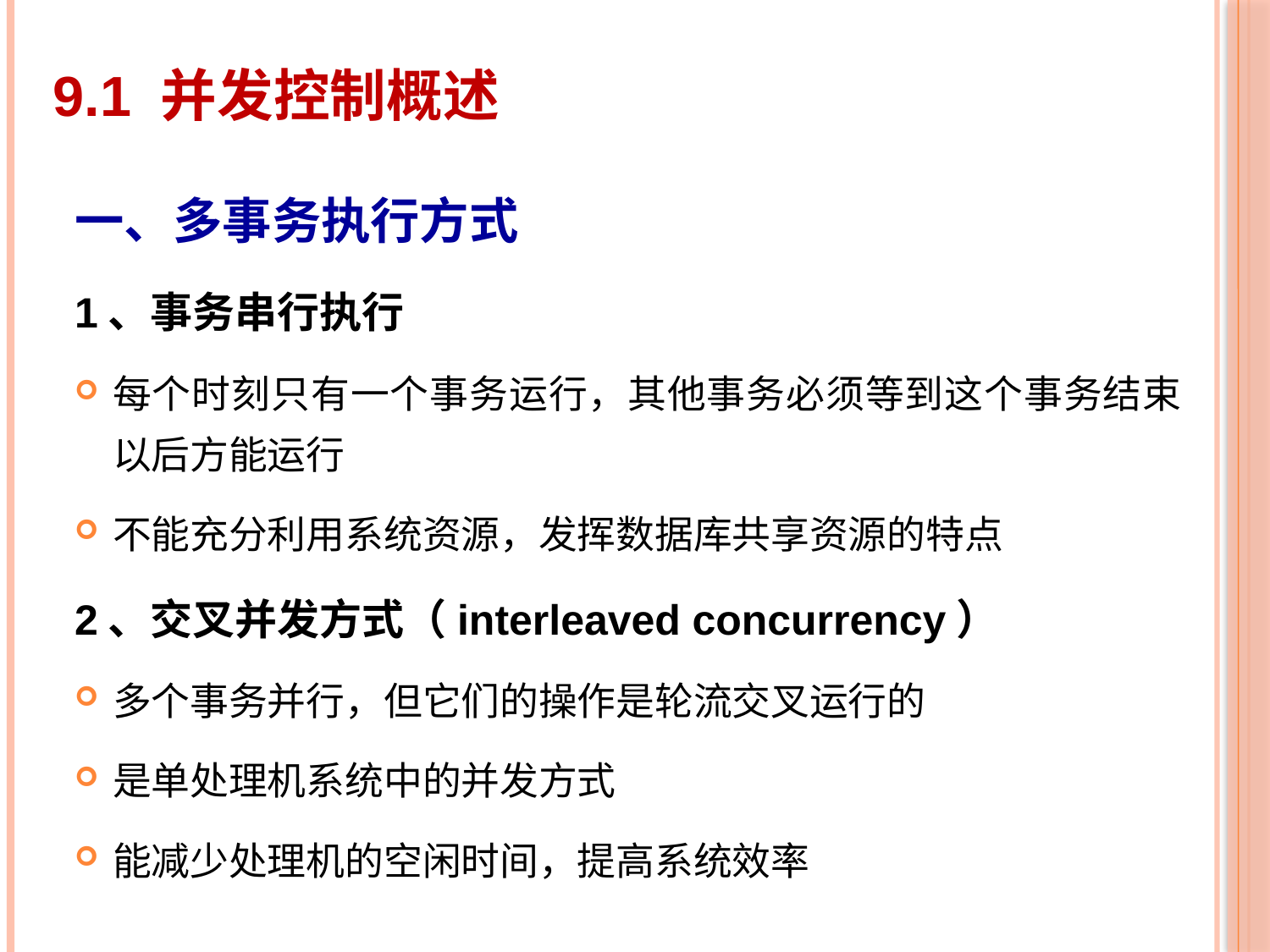

# 9.1 并发控制概述
一、多事务执行方式
1、事务串行执行
每个时刻只有一个事务运行，其他事务必须等到这个事务结束以后方能运行
不能充分利用系统资源，发挥数据库共享资源的特点
2、交叉并发方式（interleaved concurrency）
多个事务并行，但它们的操作是轮流交叉运行的
是单处理机系统中的并发方式
能减少处理机的空闲时间，提高系统效率